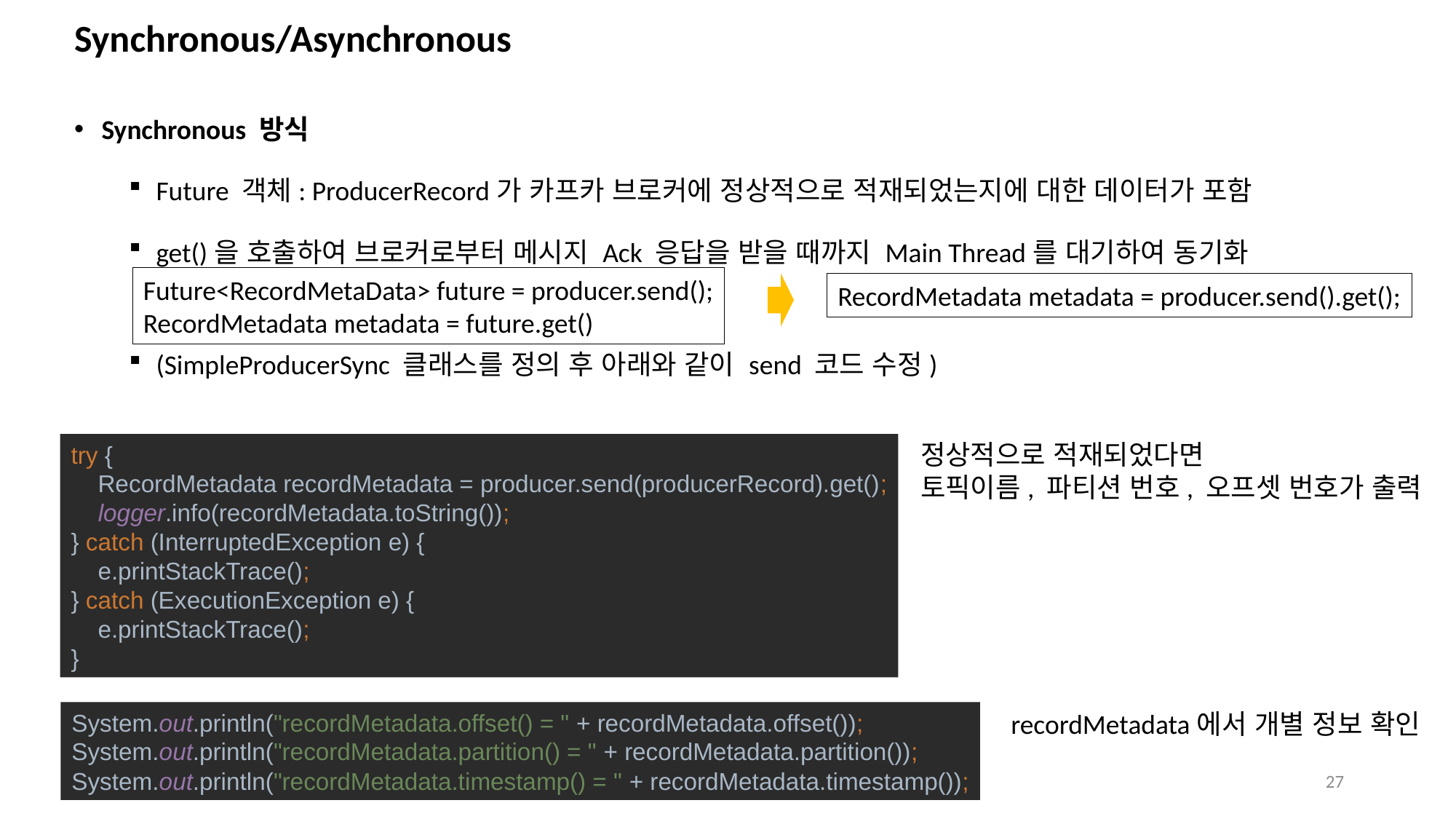

# Synchronous/Asynchronous
Synchronous 방식
Future 객체: ProducerRecord가 카프카 브로커에 정상적으로 적재되었는지에 대한 데이터가 포함
get()을 호출하여 브로커로부터 메시지 Ack 응답을 받을 때까지 Main Thread를 대기하여 동기화

(SimpleProducerSync 클래스를 정의 후 아래와 같이 send 코드 수정)

Future<RecordMetaData> future = producer.send();
RecordMetadata metadata = future.get()
RecordMetadata metadata = producer.send().get();

정상적으로 적재되었다면
토픽이름, 파티션 번호, 오프셋 번호가 출력
try {
    RecordMetadata recordMetadata = producer.send(producerRecord).get();
    logger.info(recordMetadata.toString());
} catch (InterruptedException e) {
    e.printStackTrace();
} catch (ExecutionException e) {
    e.printStackTrace();
}
System.out.println("recordMetadata.offset() = " + recordMetadata.offset());
System.out.println("recordMetadata.partition() = " + recordMetadata.partition());
System.out.println("recordMetadata.timestamp() = " + recordMetadata.timestamp());
recordMetadata에서 개별 정보 확인
27